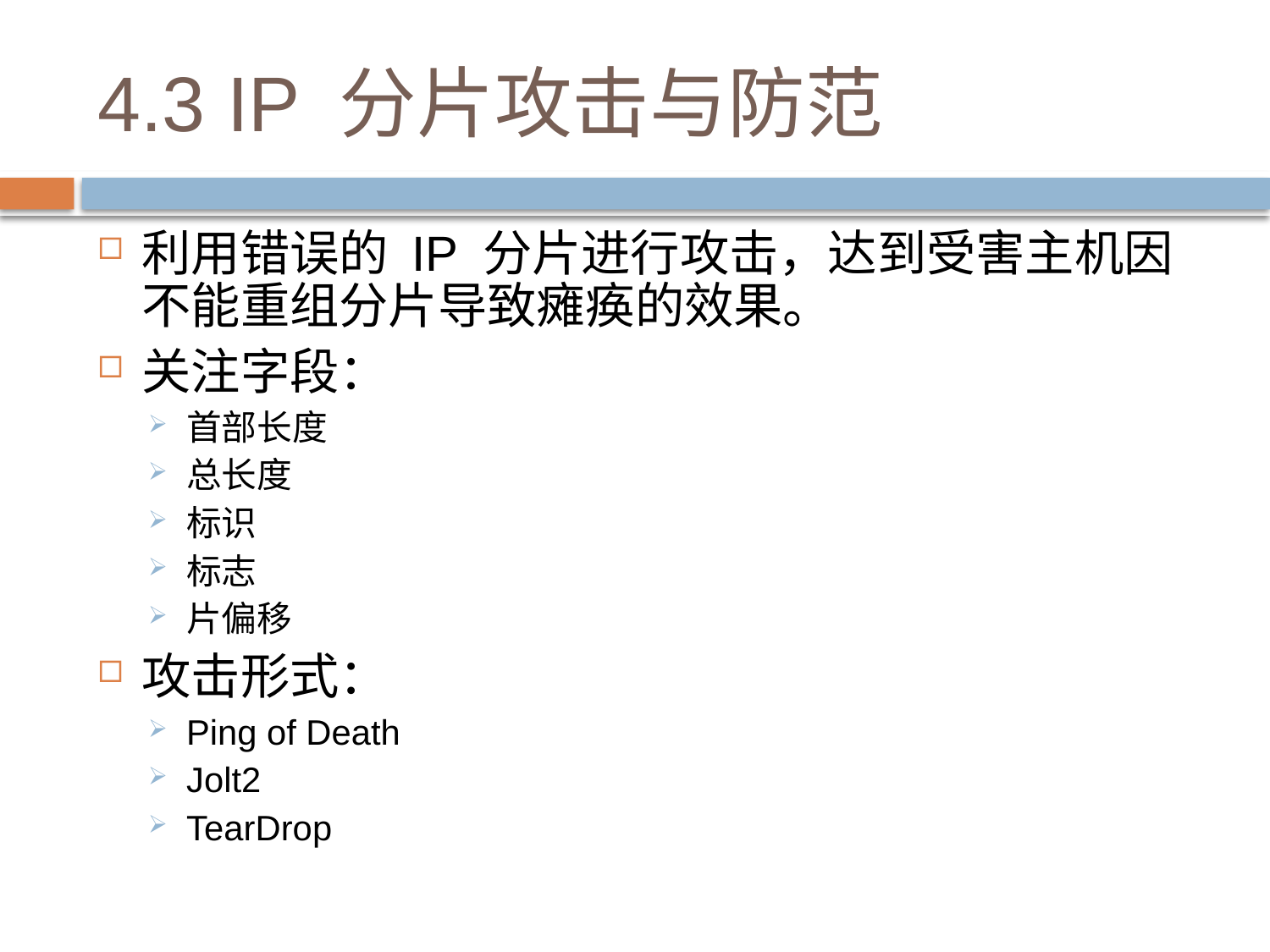

# 4.3 IP 分片攻击与防范
利用错误的 IP 分片进行攻击，达到受害主机因不能重组分片导致瘫痪的效果。
关注字段：
首部长度
总长度
标识
标志
片偏移
攻击形式：
Ping of Death
Jolt2
TearDrop